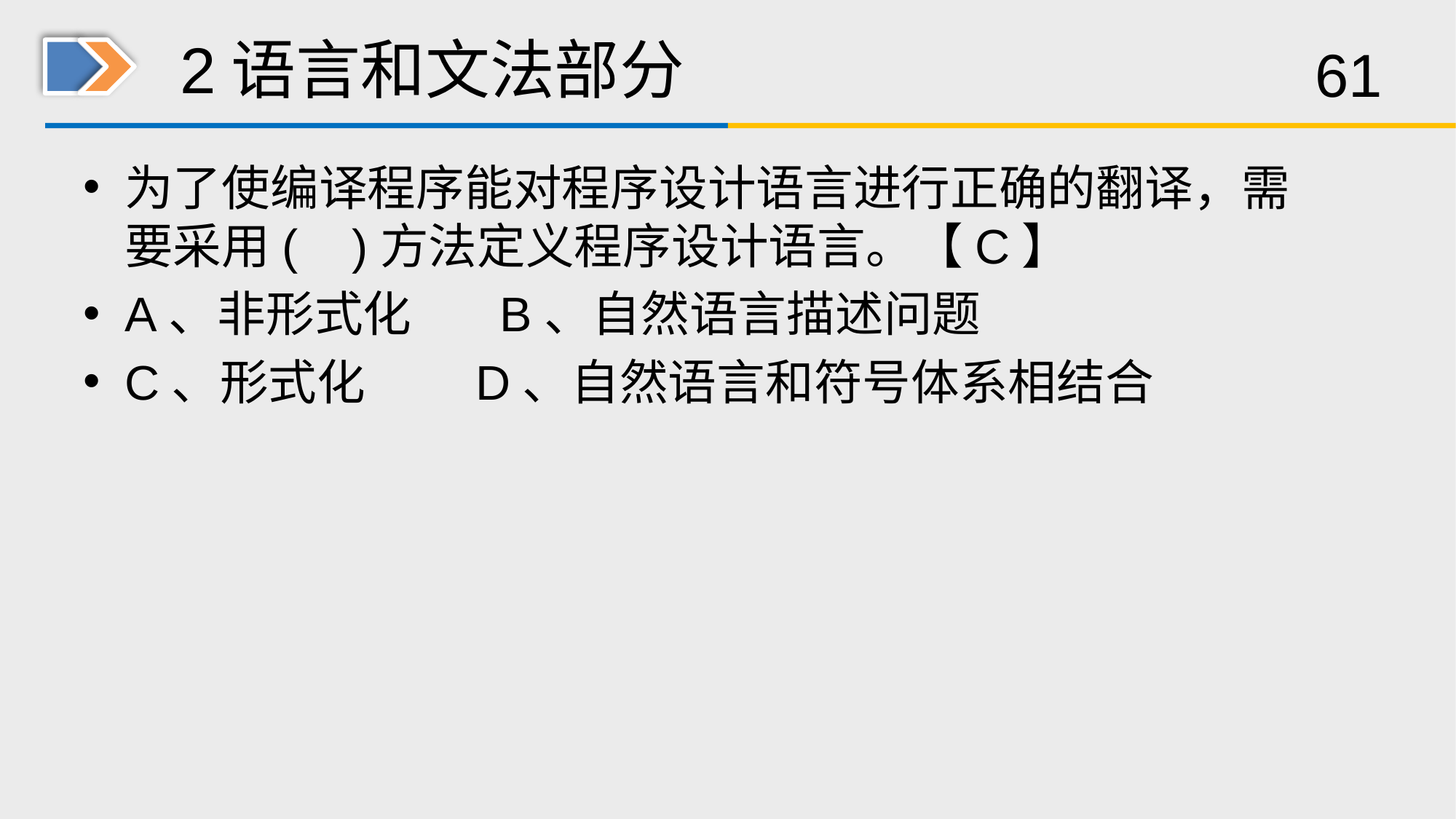

# 2语言和文法部分
61
为了使编译程序能对程序设计语言进行正确的翻译，需要采用(    )方法定义程序设计语言。【C】
A、非形式化       B、自然语言描述问题
C、形式化         D、自然语言和符号体系相结合